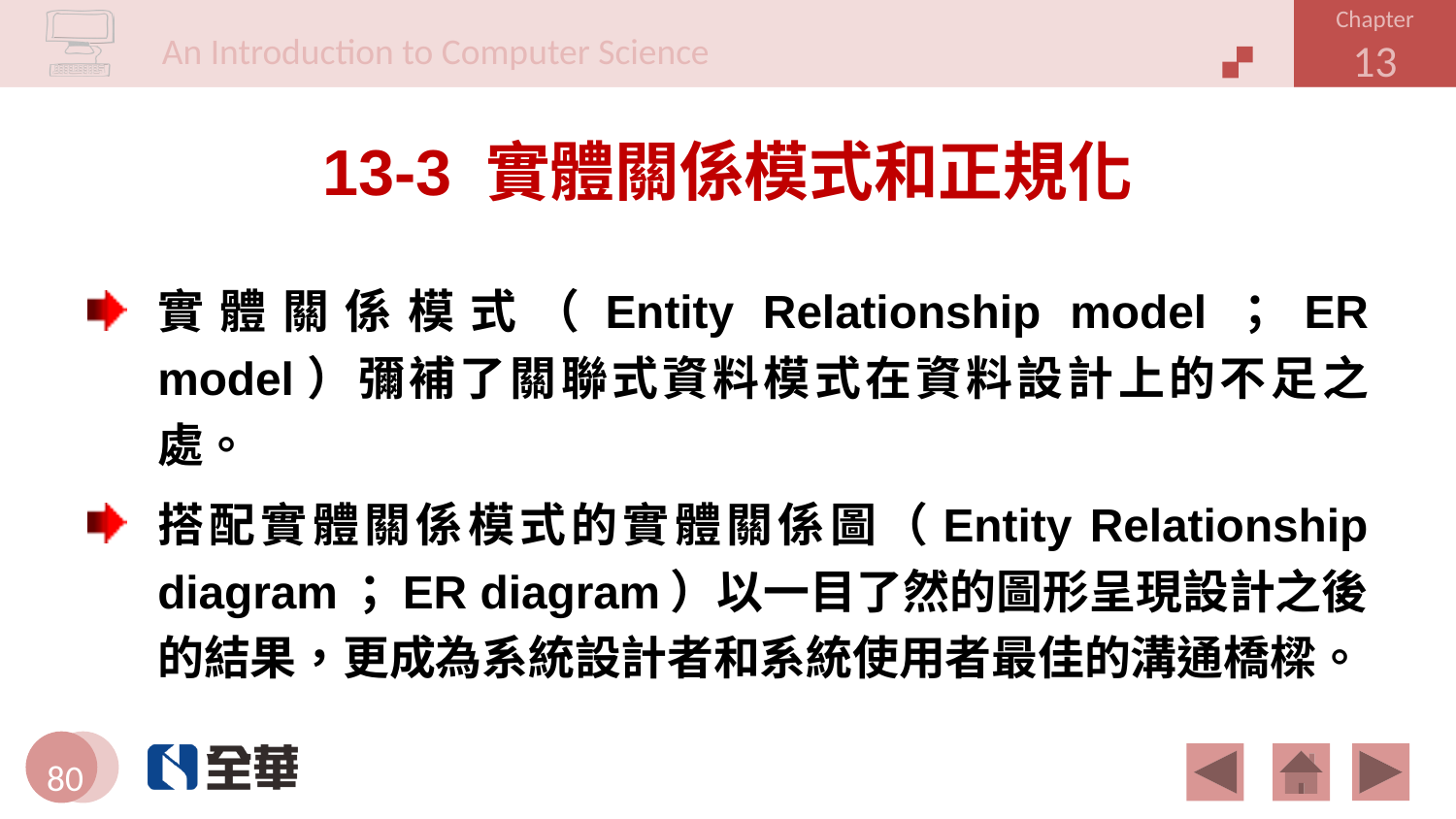

# 13-3 實體關係模式和正規化
實體關係模式（Entity Relationship model；ER model）彌補了關聯式資料模式在資料設計上的不足之處。
搭配實體關係模式的實體關係圖（Entity Relationship diagram；ER diagram）以一目了然的圖形呈現設計之後的結果，更成為系統設計者和系統使用者最佳的溝通橋樑。